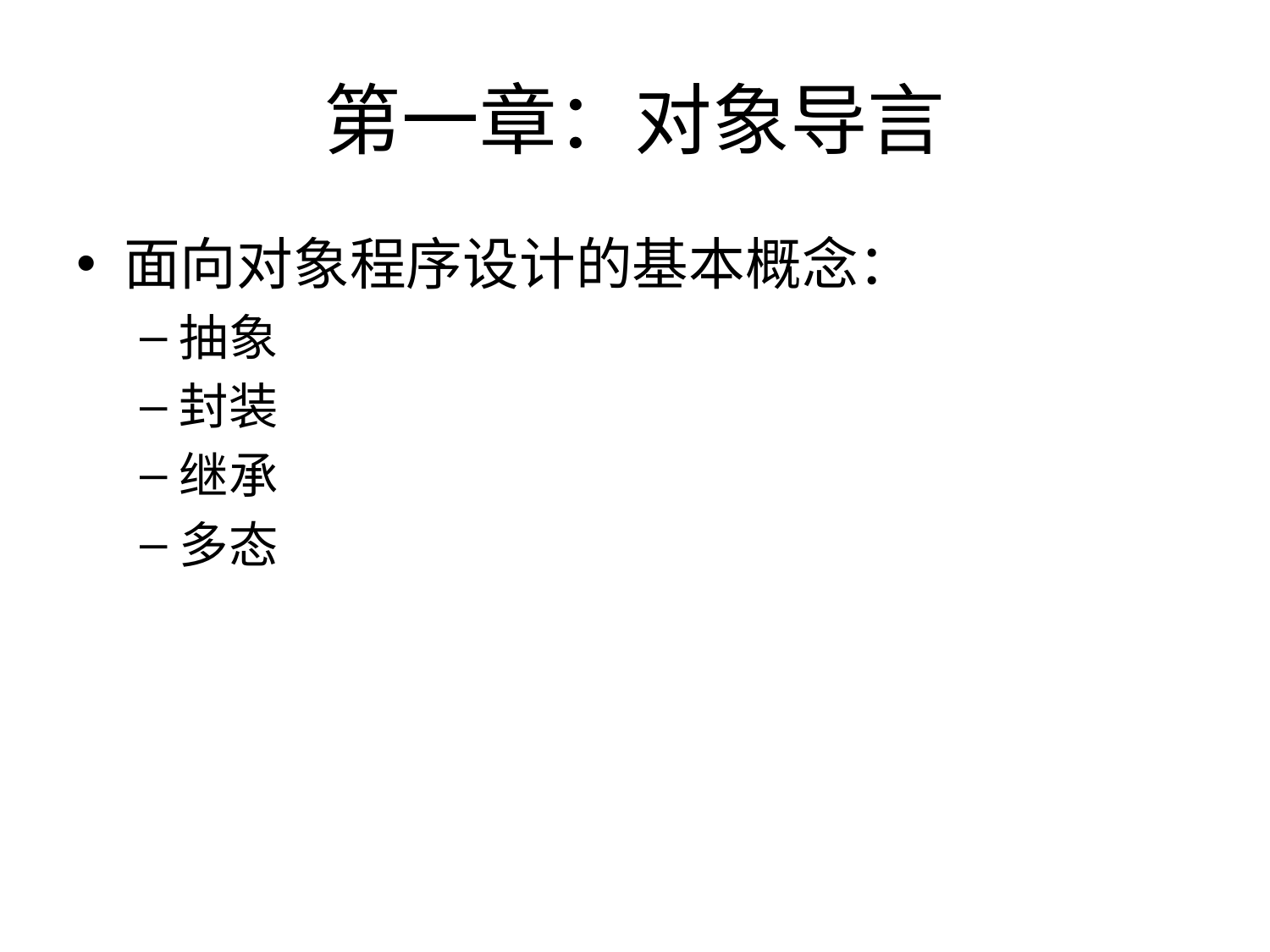

# 第一章：对象导言
面向对象程序设计的基本概念：
抽象
封装
继承
多态